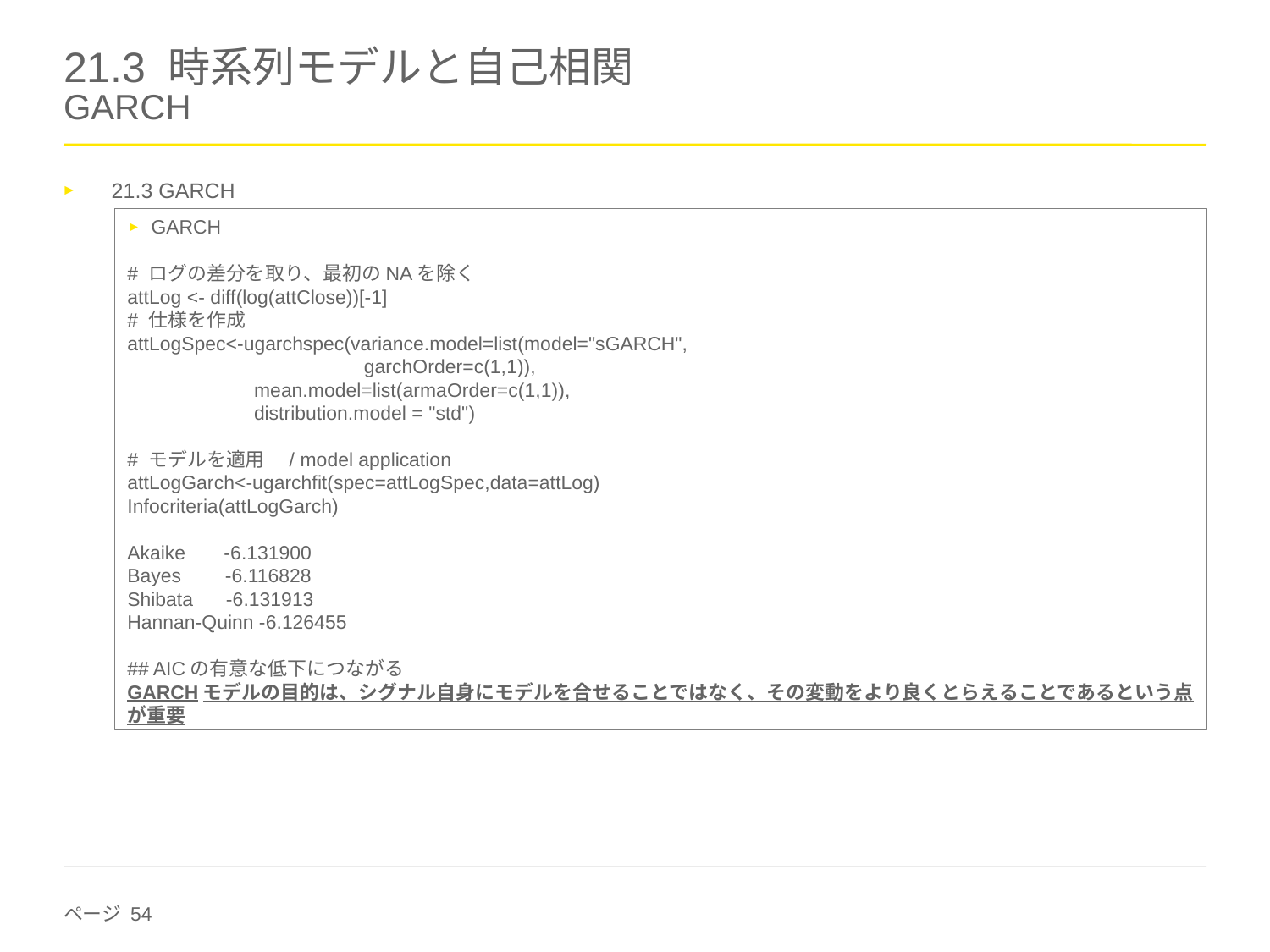

# 21.3 時系列モデルと自己相関 GARCH
21.3 GARCH

GARCH

# ログの差分を取り、最初のNAを除く
attLog <- diff(log(attClose))[-1]
# 仕様を作成
attLogSpec<-ugarchspec(variance.model=list(model="sGARCH",
                                           garchOrder=c(1,1)),
                       mean.model=list(armaOrder=c(1,1)),
                       distribution.model = "std")

# モデルを適用　/ model application
attLogGarch<-ugarchfit(spec=attLogSpec,data=attLog)
Infocriteria(attLogGarch)

Akaike       -6.131900
Bayes        -6.116828
Shibata      -6.131913
Hannan-Quinn -6.126455

## AICの有意な低下につながる
GARCHモデルの目的は、シグナル自身にモデルを合せることではなく、その変動をより良くとらえることであるという点が重要